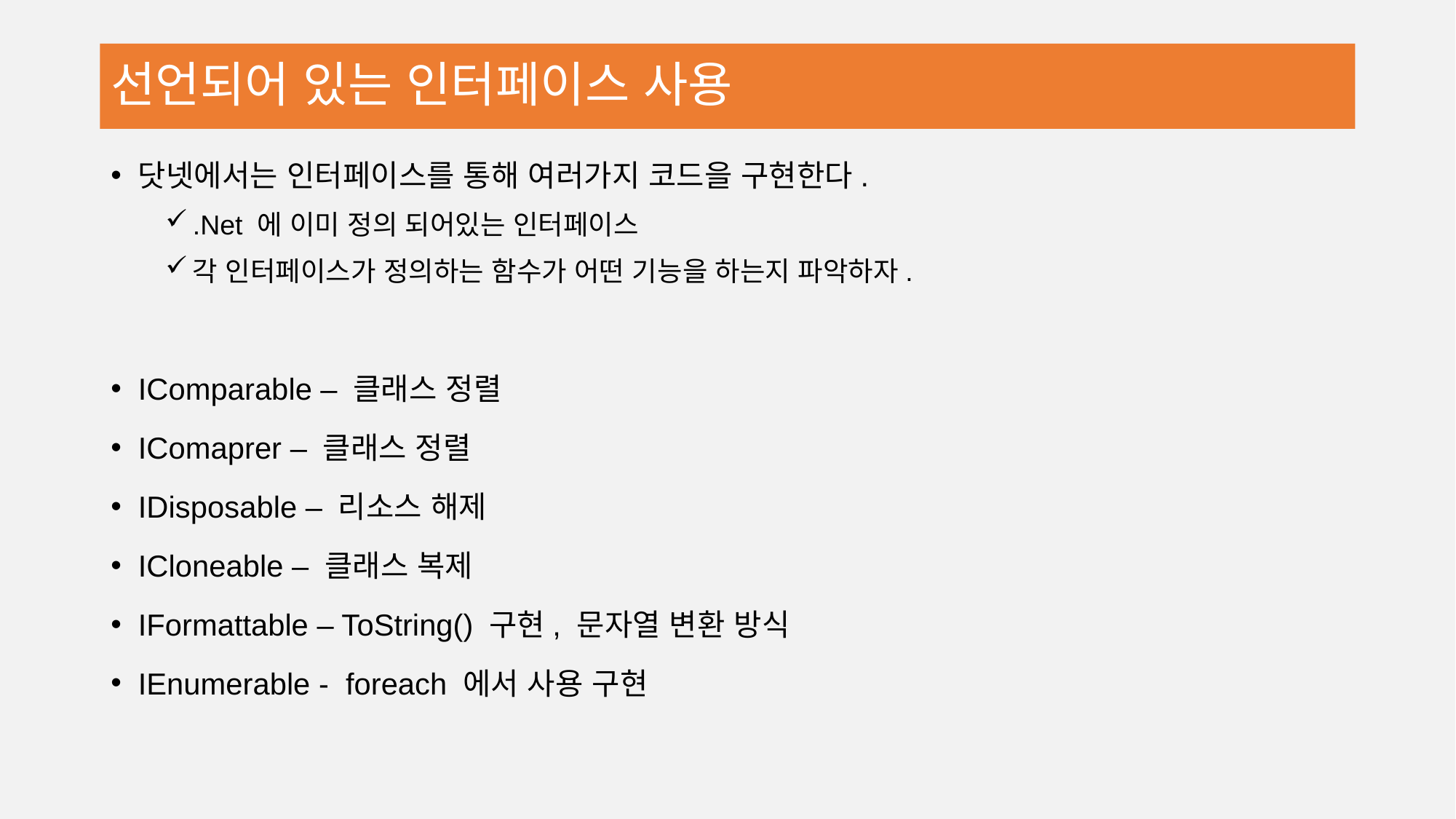

# 선언되어 있는 인터페이스 사용
닷넷에서는 인터페이스를 통해 여러가지 코드을 구현한다.
.Net 에 이미 정의 되어있는 인터페이스
각 인터페이스가 정의하는 함수가 어떤 기능을 하는지 파악하자.

IComparable – 클래스 정렬
IComaprer – 클래스 정렬
IDisposable – 리소스 해제
ICloneable – 클래스 복제
IFormattable – ToString() 구현, 문자열 변환 방식
IEnumerable -  foreach 에서 사용 구현